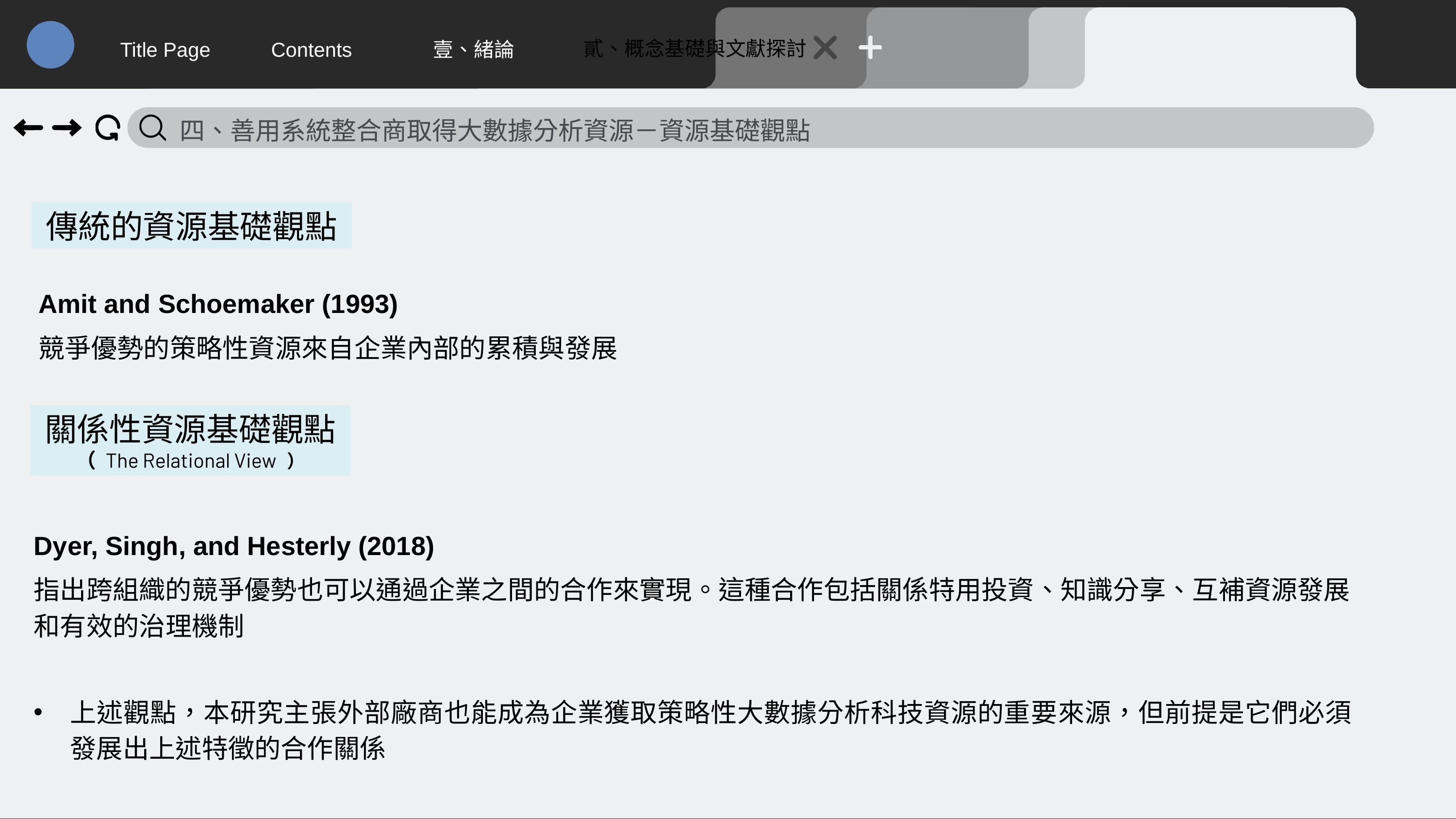

貳、概念基礎與文獻探討
Title Page
Contents
壹、緒論

四、善用系統整合商取得大數據分析資源－資源基礎觀點

傳統的資源基礎觀點
Amit and Schoemaker (1993)
競爭優勢的策略性資源來自企業內部的累積與發展
關係性資源基礎觀點（ The Relational View ）
Dyer, Singh, and Hesterly (2018)
指出跨組織的競爭優勢也可以通過企業之間的合作來實現。這種合作包括關係特用投資、知識分享、互補資源發展和有效的治理機制
上述觀點，本研究主張外部廠商也能成為企業獲取策略性大數據分析科技資源的重要來源，但前提是它們必須發展出上述特徵的合作關係